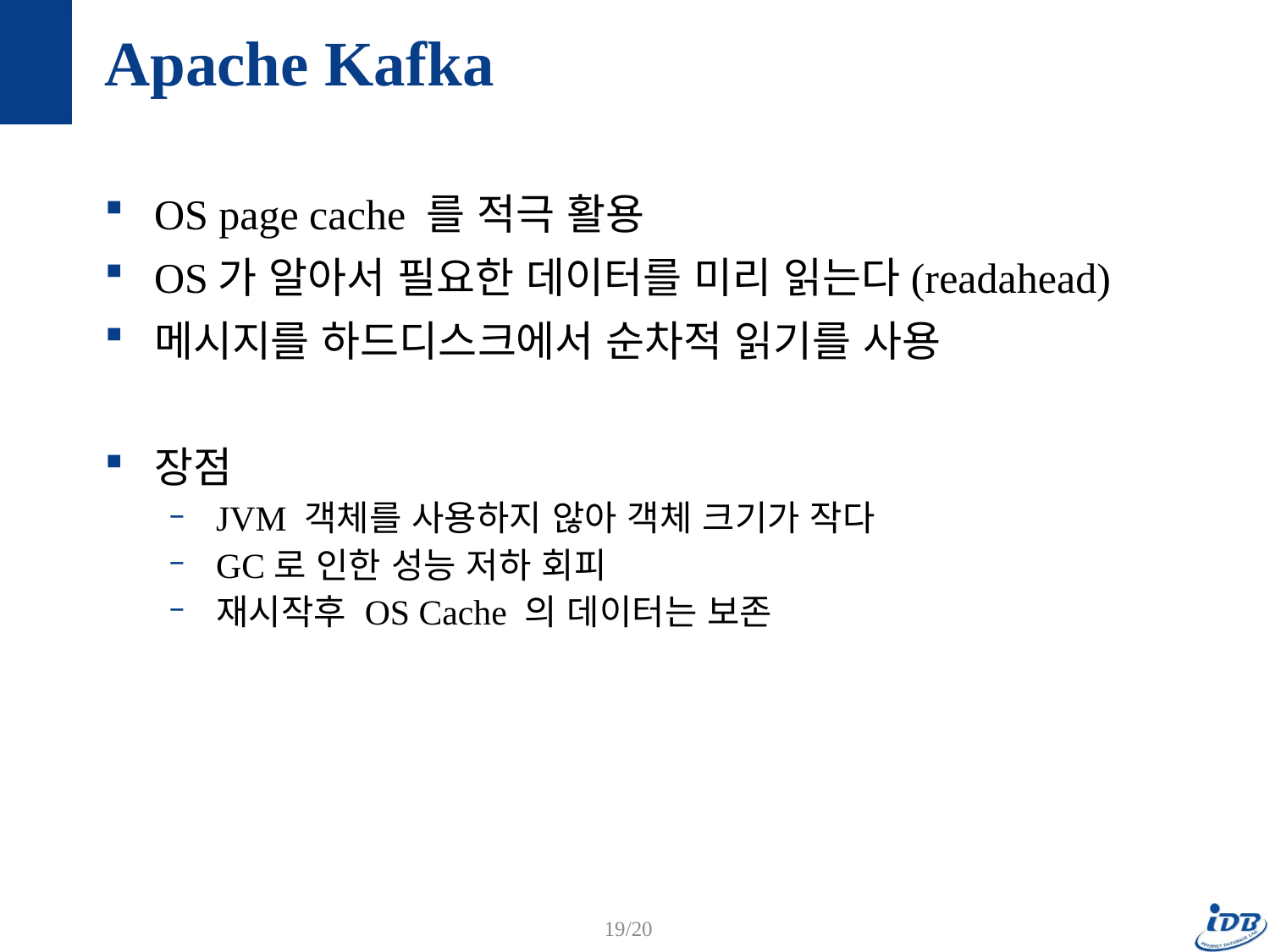

# Apache Kafka
OS page cache 를 적극 활용
OS가 알아서 필요한 데이터를 미리 읽는다(readahead)
메시지를 하드디스크에서 순차적 읽기를 사용

장점
JVM 객체를 사용하지 않아 객체 크기가 작다
GC로 인한 성능 저하 회피
재시작후 OS Cache 의 데이터는 보존

19/20